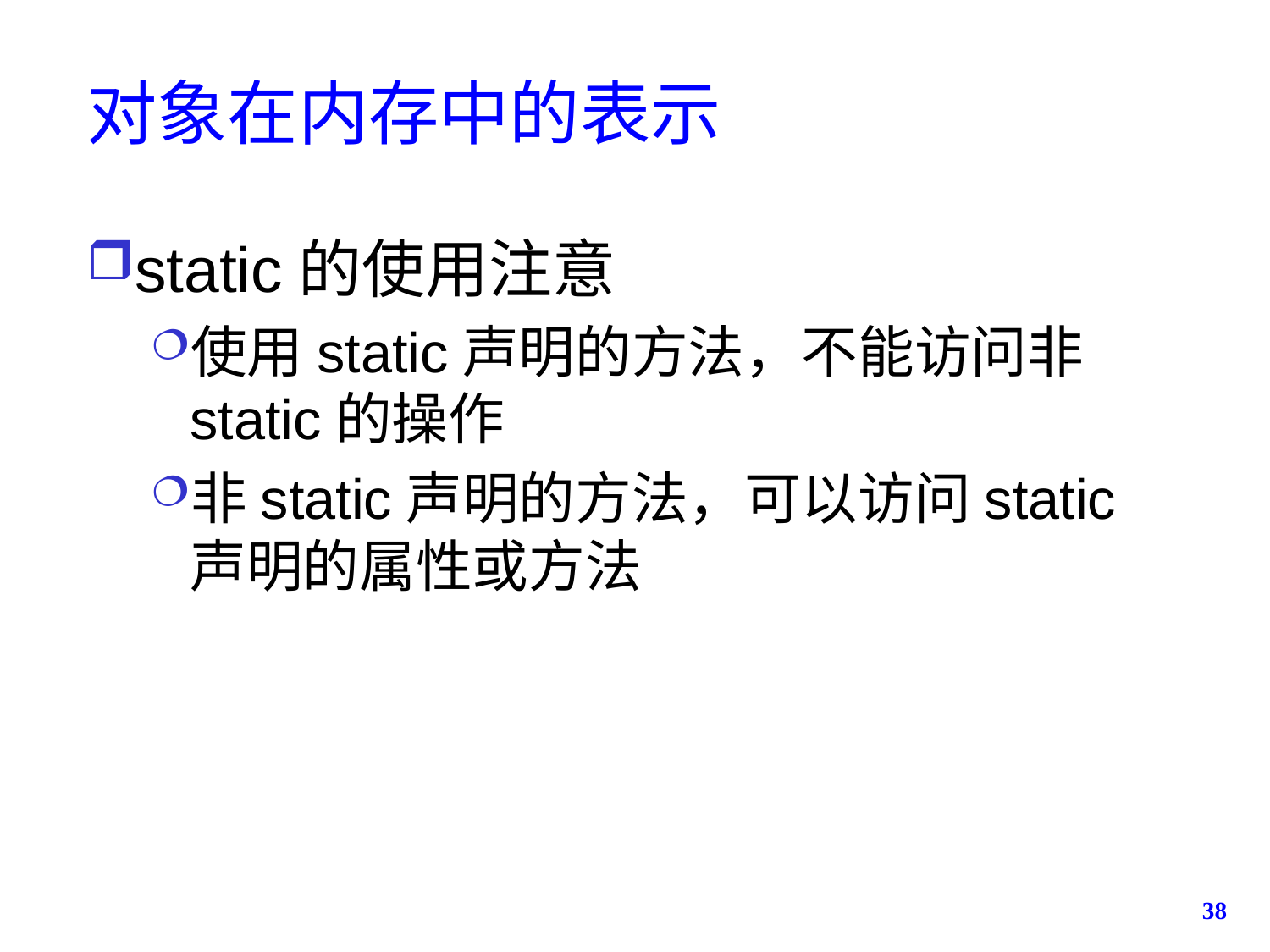

# 对象在内存中的表示
static的使用注意
使用static声明的方法，不能访问非static的操作
非static声明的方法，可以访问static声明的属性或方法

38